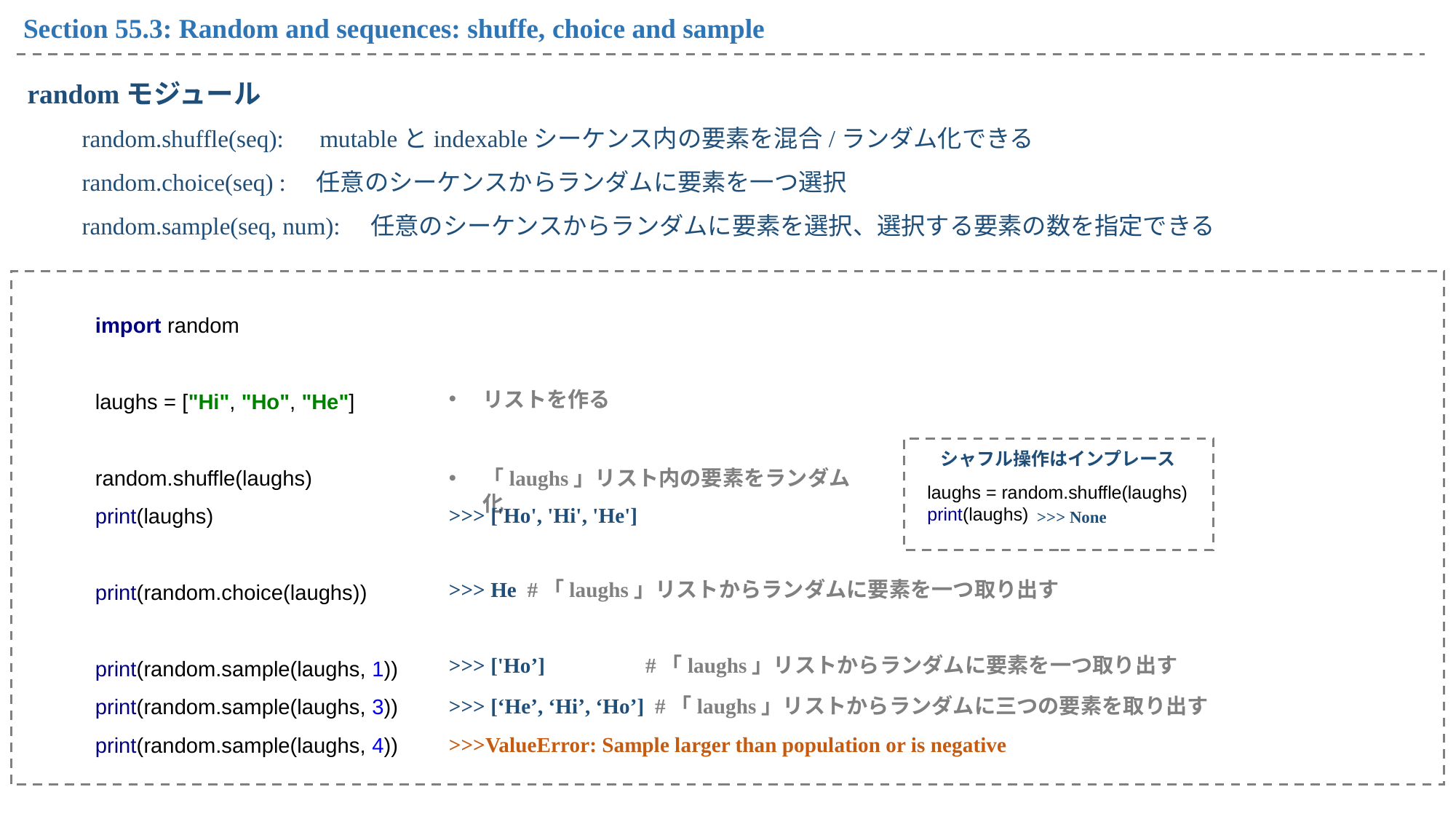

Section 55.3: Random and sequences: shuffe, choice and sample
randomモジュール
random.shuffle(seq):　mutableとindexableシーケンス内の要素を混合/ランダム化できる
random.choice(seq) :　任意のシーケンスからランダムに要素を一つ選択
random.sample(seq, num):　任意のシーケンスからランダムに要素を選択、選択する要素の数を指定できる

import random
laughs = ["Hi", "Ho", "He"]
random.shuffle(laughs)
print(laughs)
print(random.choice(laughs))
print(random.sample(laughs, 1))
print(random.sample(laughs, 3))
print(random.sample(laughs, 4))
リストを作る

シャフル操作はインプレース
「laughs」リスト内の要素をランダム化
laughs = random.shuffle(laughs)
print(laughs)
>>> ['Ho', 'Hi', 'He']
>>> None
>>> He  #「laughs」リストからランダムに要素を一つ取り出す
>>> ['Ho’]                   #「laughs」リストからランダムに要素を一つ取り出す
>>> [‘He’, ‘Hi’, ‘Ho’]  #「laughs」リストからランダムに三つの要素を取り出す
>>>ValueError: Sample larger than population or is negative